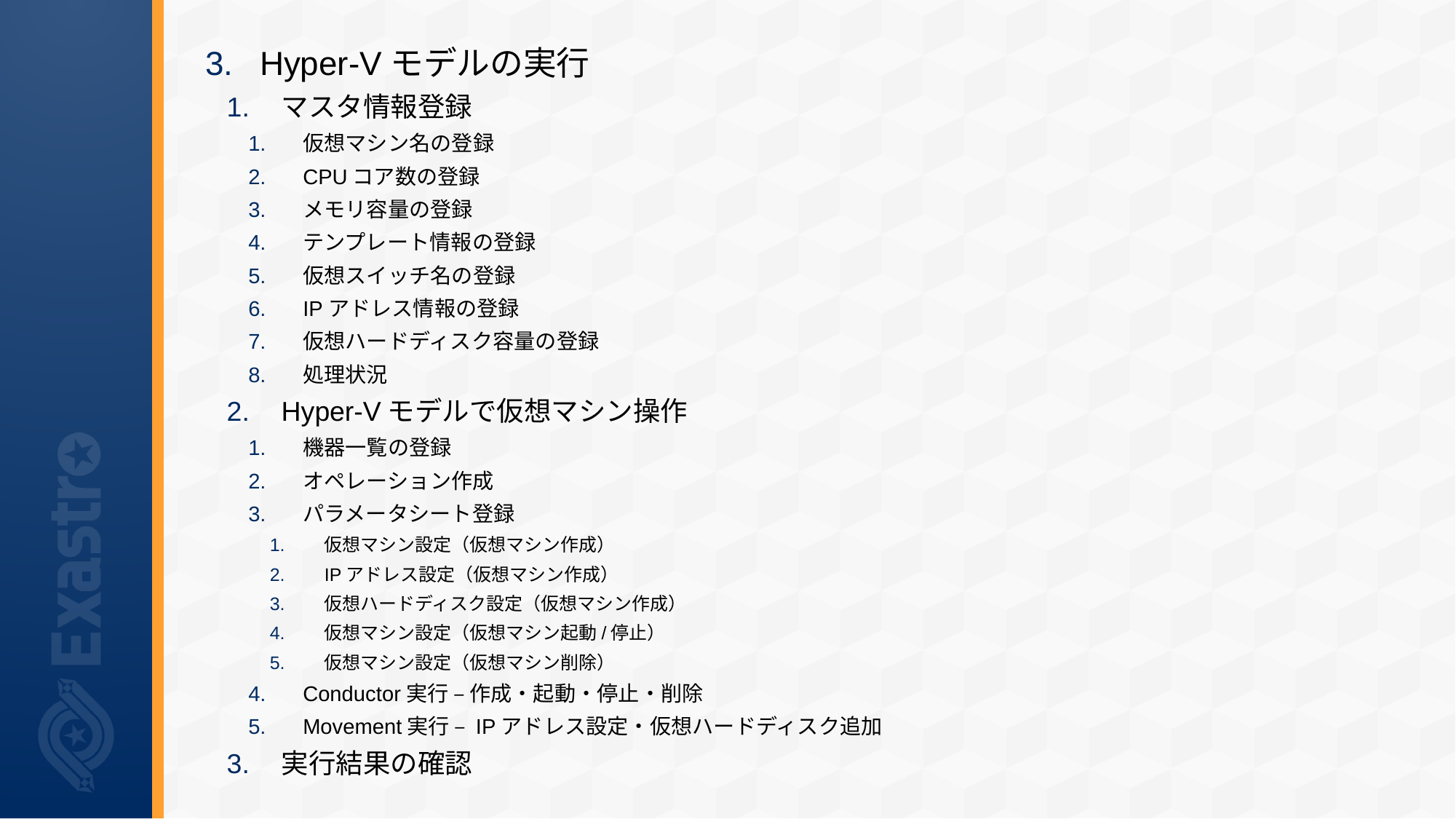

Hyper-Vモデルの実行
マスタ情報登録
仮想マシン名の登録
CPUコア数の登録
メモリ容量の登録
テンプレート情報の登録
仮想スイッチ名の登録
IPアドレス情報の登録
仮想ハードディスク容量の登録
処理状況
Hyper-Vモデルで仮想マシン操作
機器一覧の登録
オペレーション作成
パラメータシート登録
仮想マシン設定（仮想マシン作成）
IPアドレス設定（仮想マシン作成）
仮想ハードディスク設定（仮想マシン作成）
仮想マシン設定（仮想マシン起動/停止）
仮想マシン設定（仮想マシン削除）
Conductor実行 – 作成・起動・停止・削除
Movement実行 – IPアドレス設定・仮想ハードディスク追加
実行結果の確認